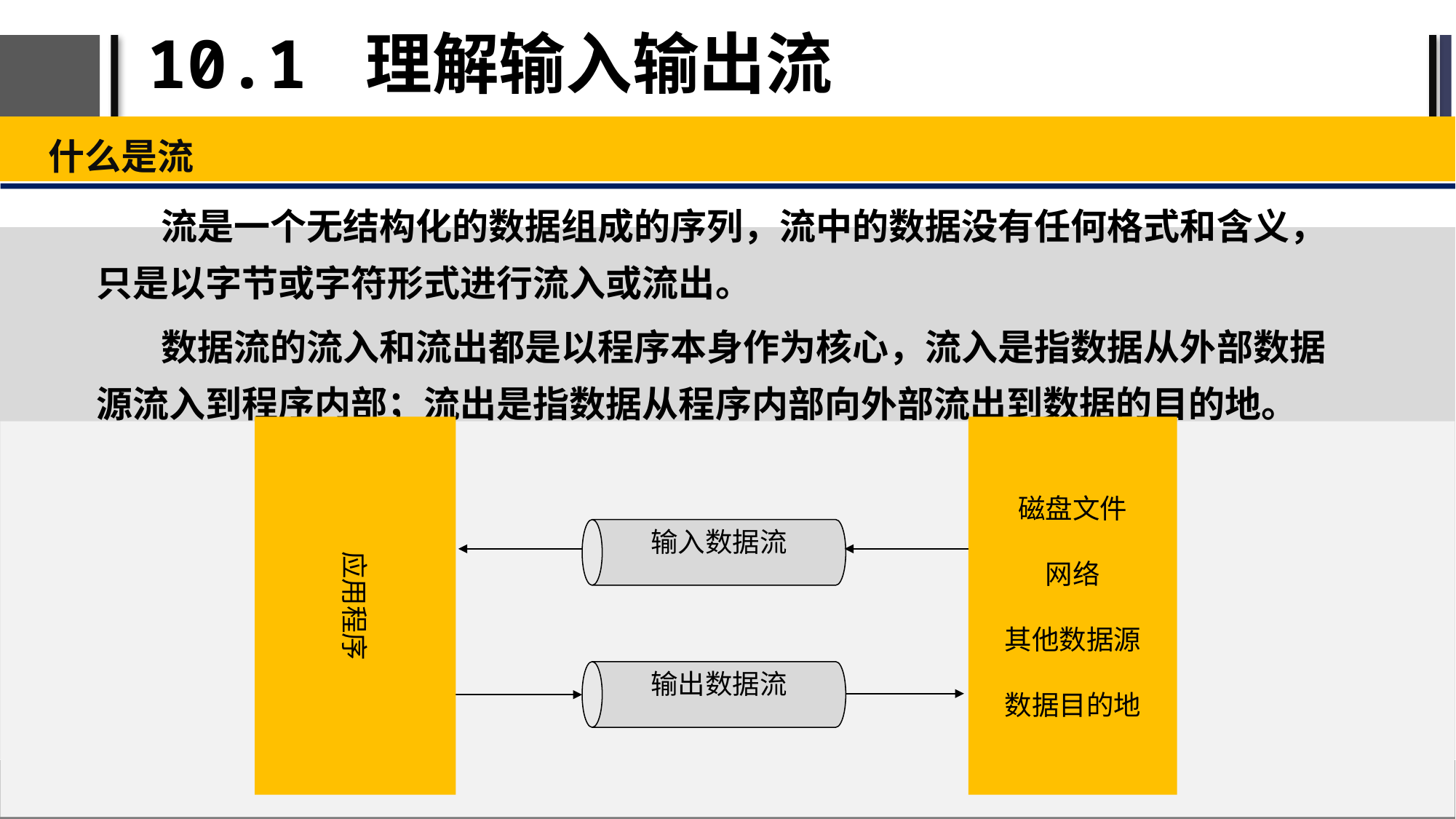

# 10.1 理解输入输出流

什么是流

流是一个无结构化的数据组成的序列，流中的数据没有任何格式和含义，只是以字节或字符形式进行流入或流出。
数据流的流入和流出都是以程序本身作为核心，流入是指数据从外部数据源流入到程序内部；流出是指数据从程序内部向外部流出到数据的目的地。

应用程序
磁盘文件

网络

其他数据源

数据目的地
输入数据流

输出数据流